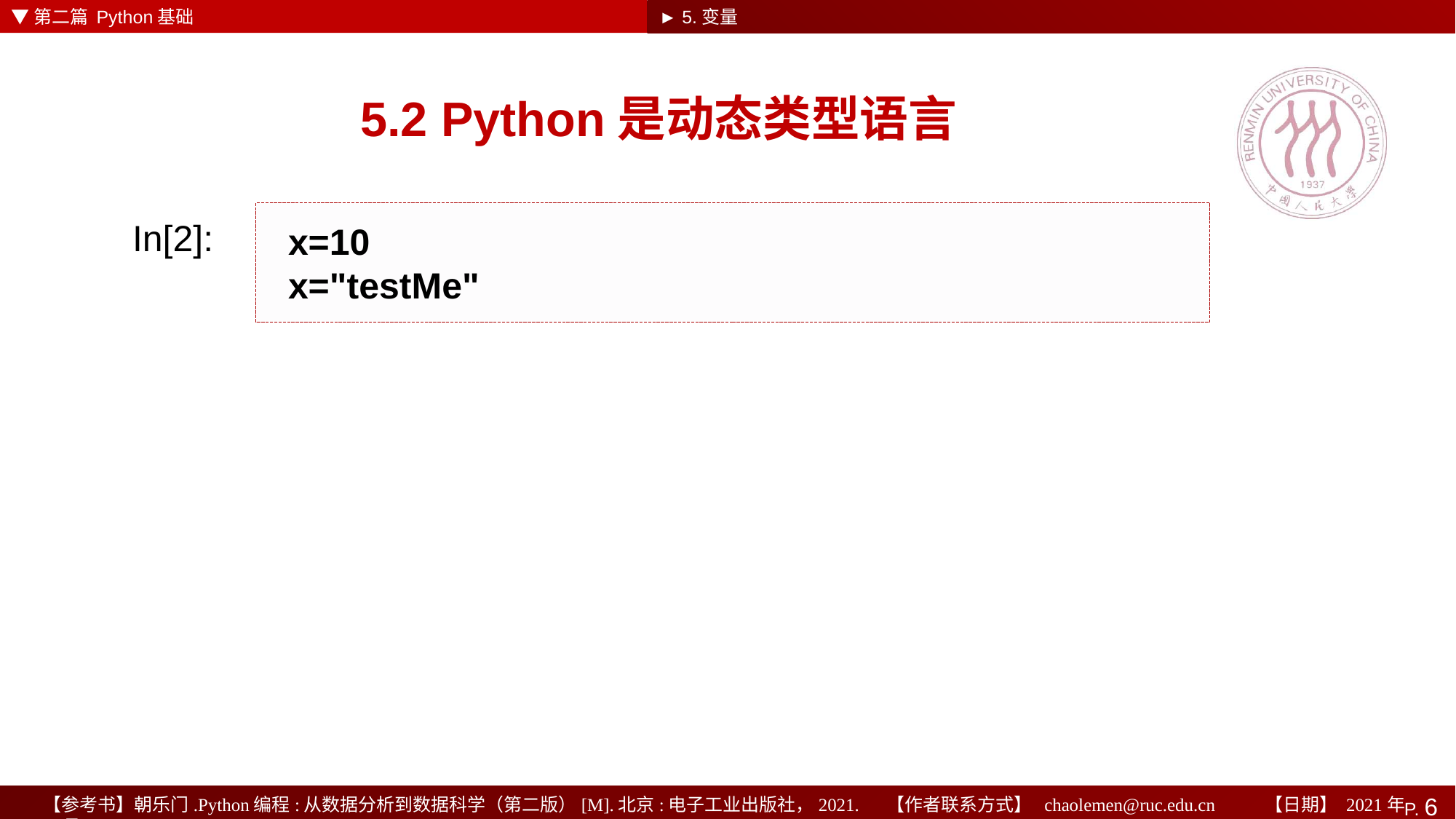

▼第二篇 Python基础
► 5.变量
# 5.2 Python是动态类型语言
x=10
x="testMe"
In[2]: